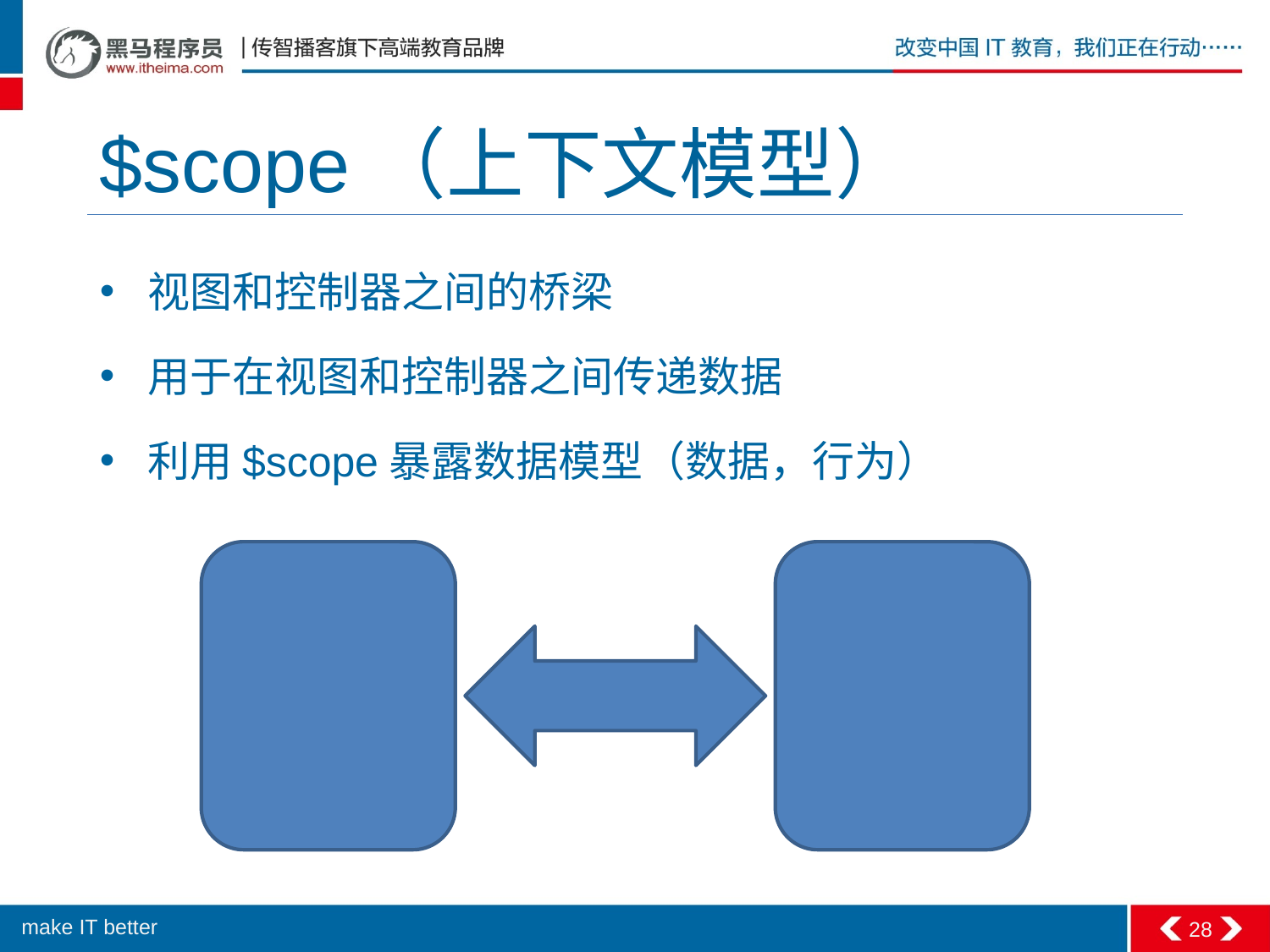

# $scope（上下文模型）
视图和控制器之间的桥梁
用于在视图和控制器之间传递数据
利用$scope暴露数据模型（数据，行为）

28

make IT better